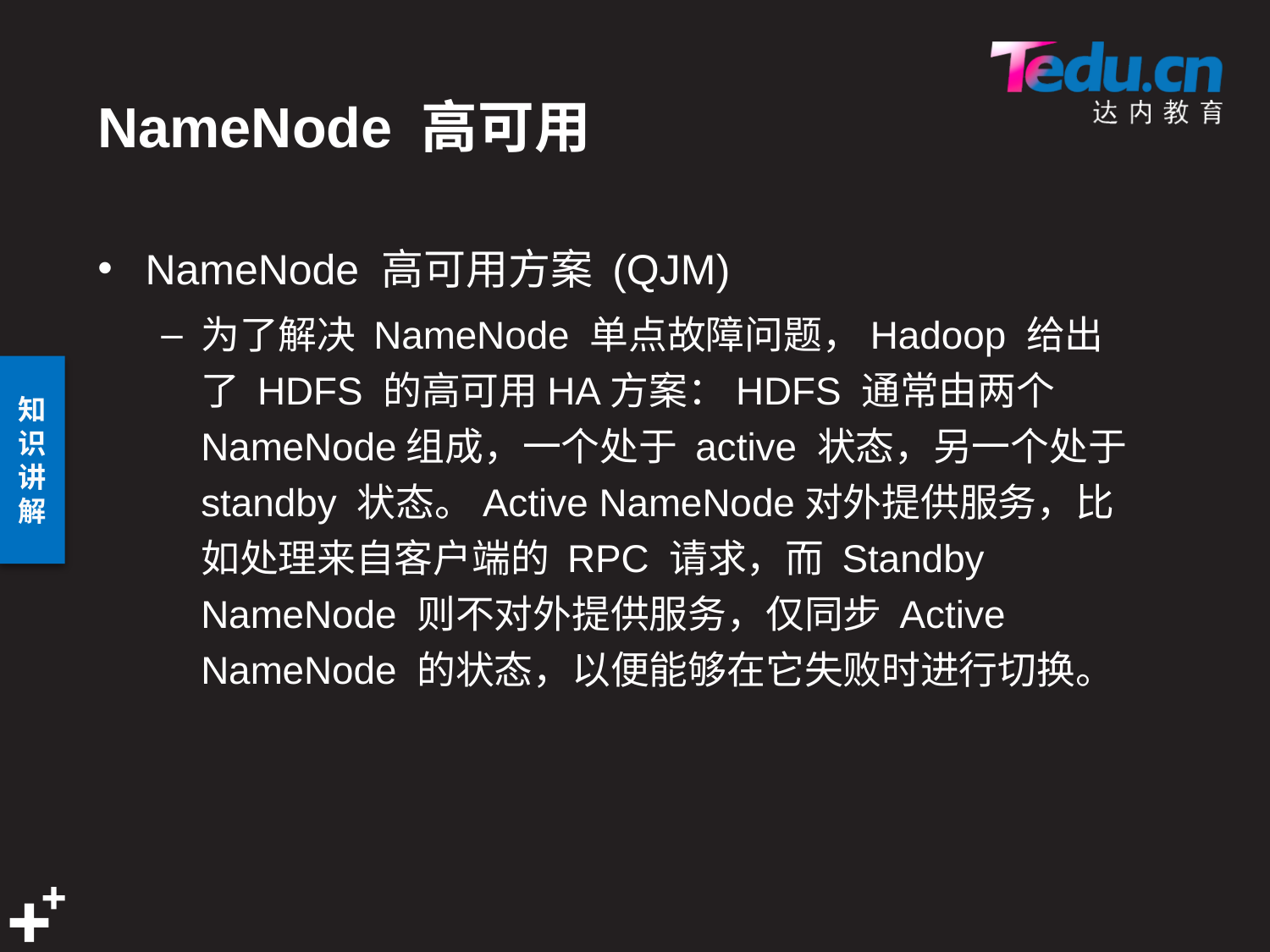

# NameNode 高可用
NameNode 高可用方案 (QJM)
为了解决 NameNode 单点故障问题，Hadoop 给出了 HDFS 的高可用HA方案：HDFS 通常由两个NameNode组成，一个处于 active 状态，另一个处于 standby 状态。Active NameNode对外提供服务，比如处理来自客户端的 RPC 请求，而 Standby NameNode 则不对外提供服务，仅同步 Active NameNode 的状态，以便能够在它失败时进行切换。